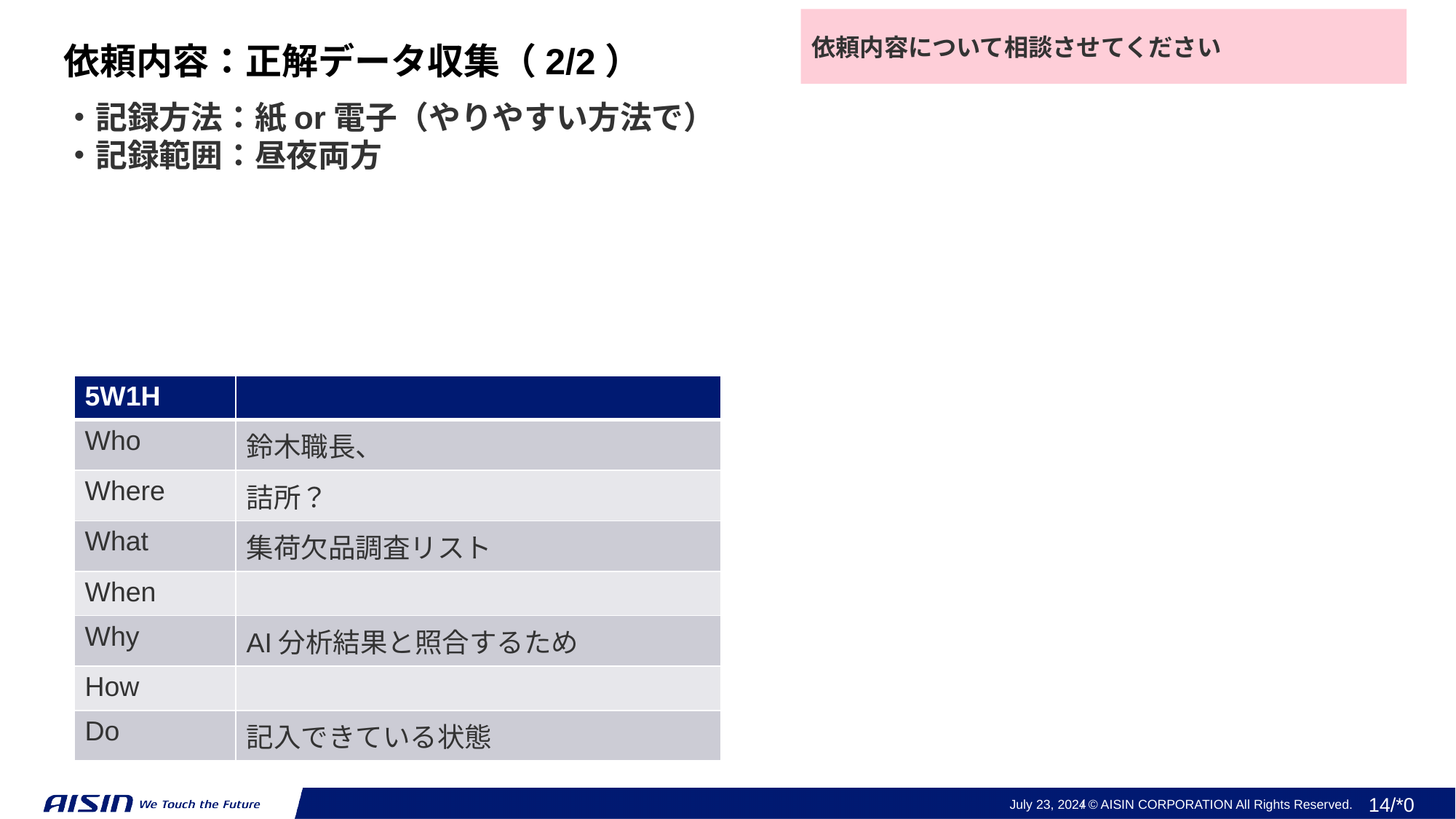

依頼内容について相談させてください
依頼内容：正解データ収集（2/2）

・記録方法：紙or電子（やりやすい方法で）
・記録範囲：昼夜両方

| 5W1H |  |
| --- | --- |
| Who | 鈴木職長、 |
| Where | 詰所？ |
| What | 集荷欠品調査リスト |
| When |  |
| Why | AI分析結果と照合するため |
| How |  |
| Do | 記入できている状態 |
July 23, 2024